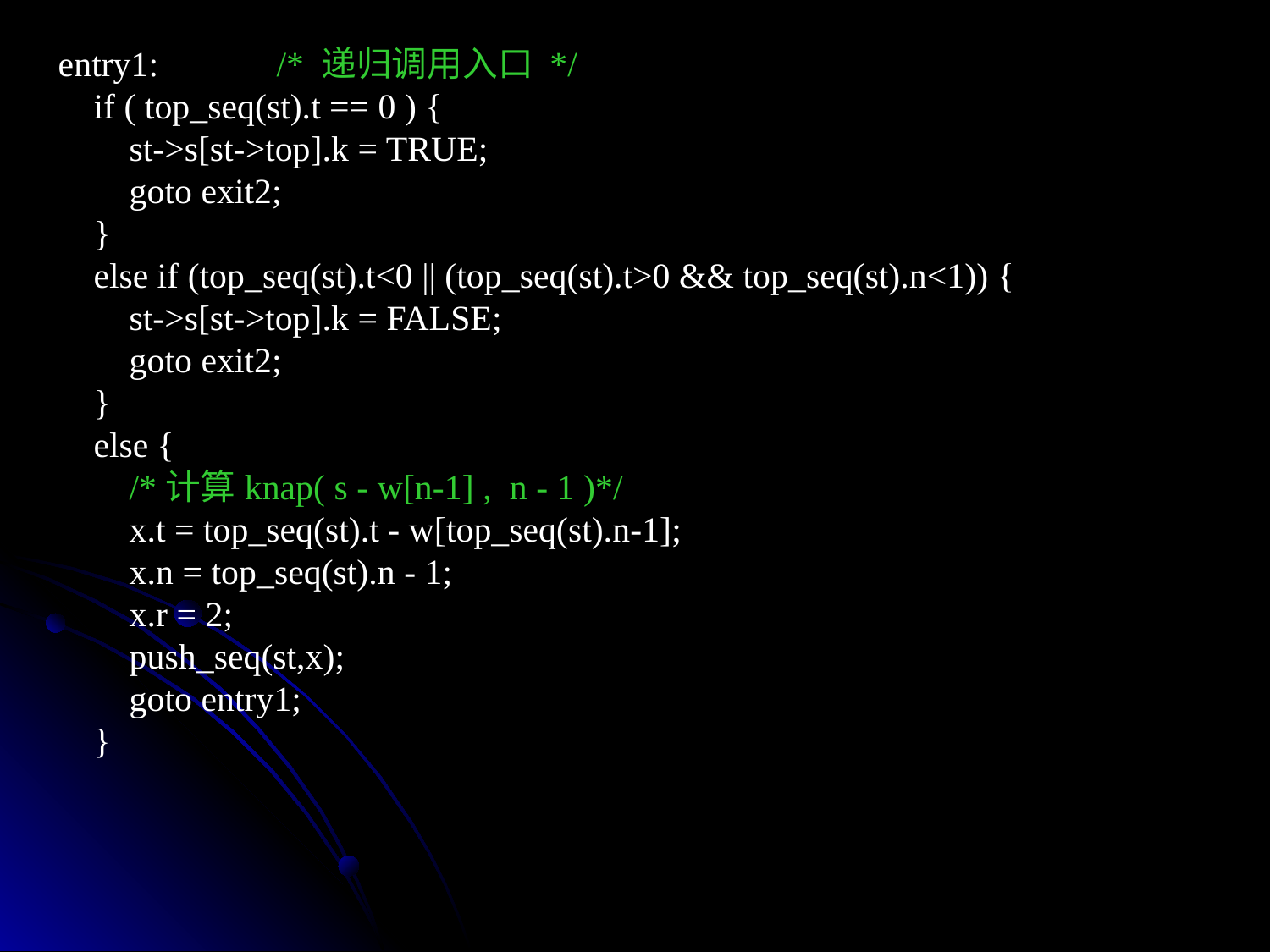

entry1:  	/* 递归调用入口 */
        if ( top_seq(st).t == 0 ) {
            st->s[st->top].k = TRUE;
            goto exit2;
        }
        else if (top_seq(st).t<0 || (top_seq(st).t>0 && top_seq(st).n<1)) {
            st->s[st->top].k = FALSE;
            goto exit2;
        }
        else {
            /*计算knap( s - w[n-1] ,  n - 1 )*/
            x.t = top_seq(st).t - w[top_seq(st).n-1];
            x.n = top_seq(st).n - 1;
            x.r = 2;
            push_seq(st,x);
            goto entry1;
        }